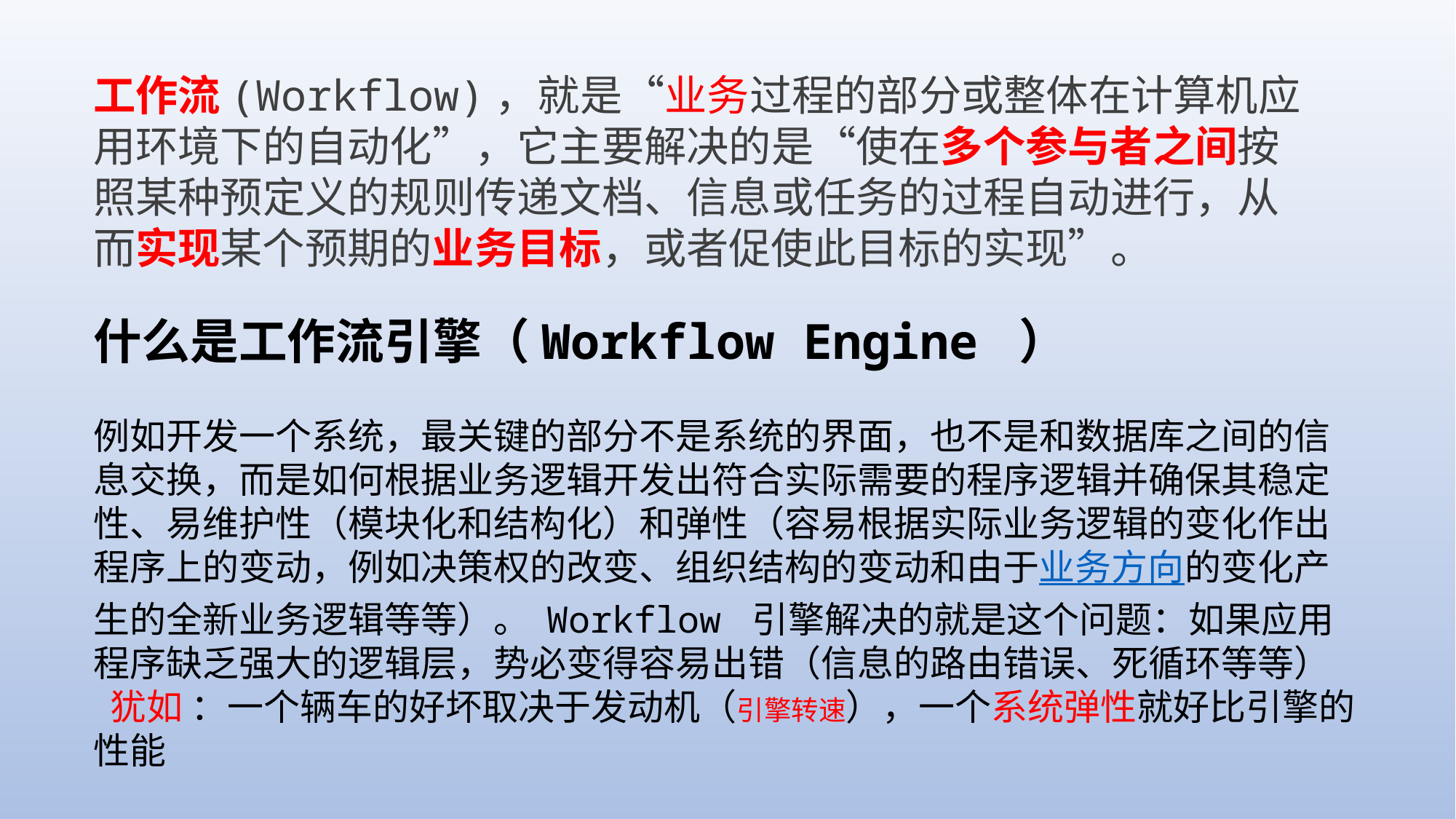

工作流(Workflow)，就是“业务过程的部分或整体在计算机应用环境下的自动化”，它主要解决的是“使在多个参与者之间按照某种预定义的规则传递文档、信息或任务的过程自动进行，从而实现某个预期的业务目标，或者促使此目标的实现”。
什么是工作流引擎（Workflow Engine ）

例如开发一个系统，最关键的部分不是系统的界面，也不是和数据库之间的信息交换，而是如何根据业务逻辑开发出符合实际需要的程序逻辑并确保其稳定性、易维护性（模块化和结构化）和弹性（容易根据实际业务逻辑的变化作出程序上的变动，例如决策权的改变、组织结构的变动和由于业务方向的变化产生的全新业务逻辑等等）。 Workflow 引擎解决的就是这个问题：如果应用程序缺乏强大的逻辑层，势必变得容易出错（信息的路由错误、死循环等等）
 犹如 ：一个辆车的好坏取决于发动机（引擎转速），一个系统弹性就好比引擎的性能